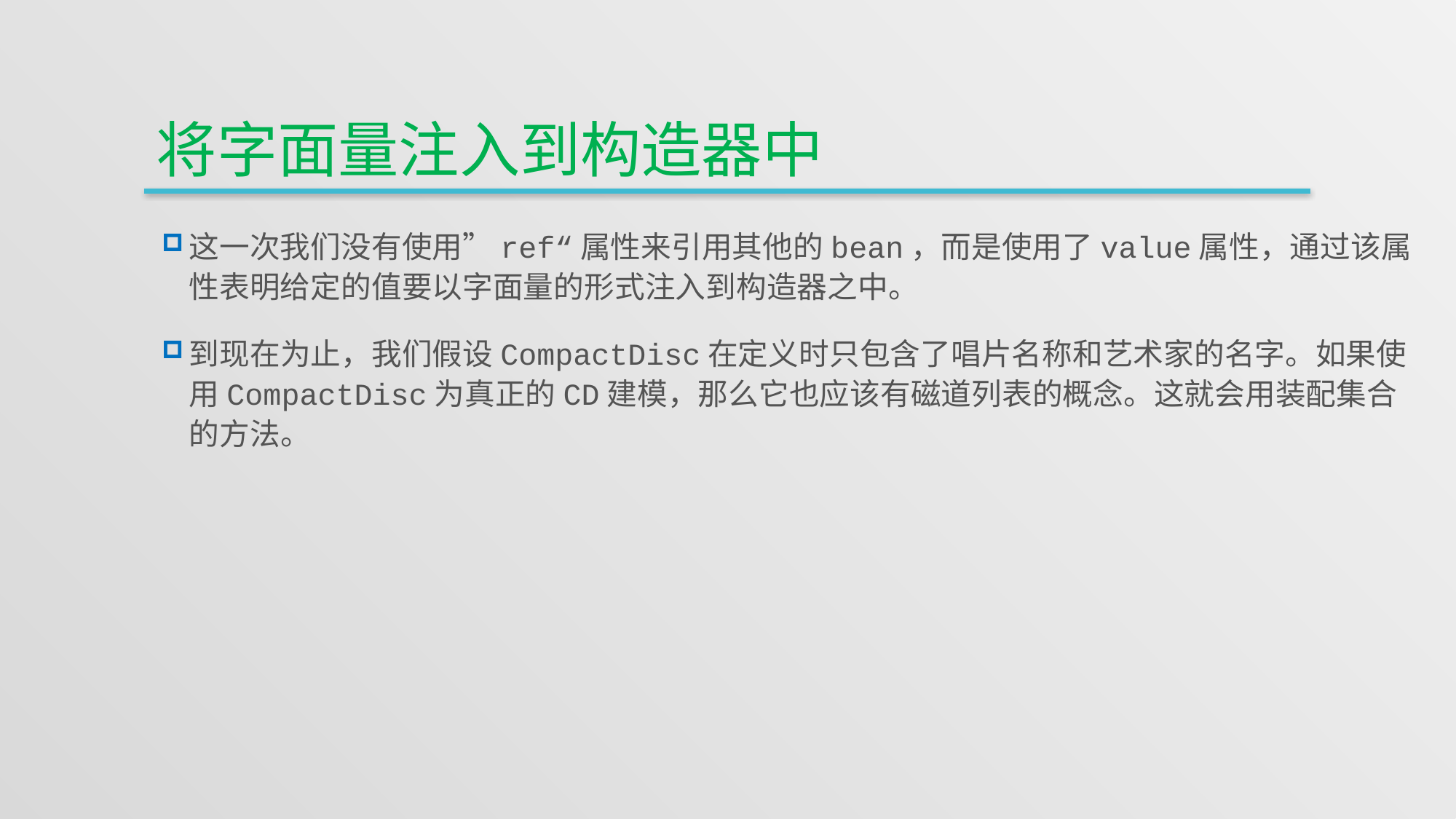

# 将字面量注入到构造器中
这一次我们没有使用”ref“属性来引用其他的bean，而是使用了value属性，通过该属性表明给定的值要以字面量的形式注入到构造器之中。
到现在为止，我们假设CompactDisc在定义时只包含了唱片名称和艺术家的名字。如果使用CompactDisc为真正的CD建模，那么它也应该有磁道列表的概念。这就会用装配集合的方法。